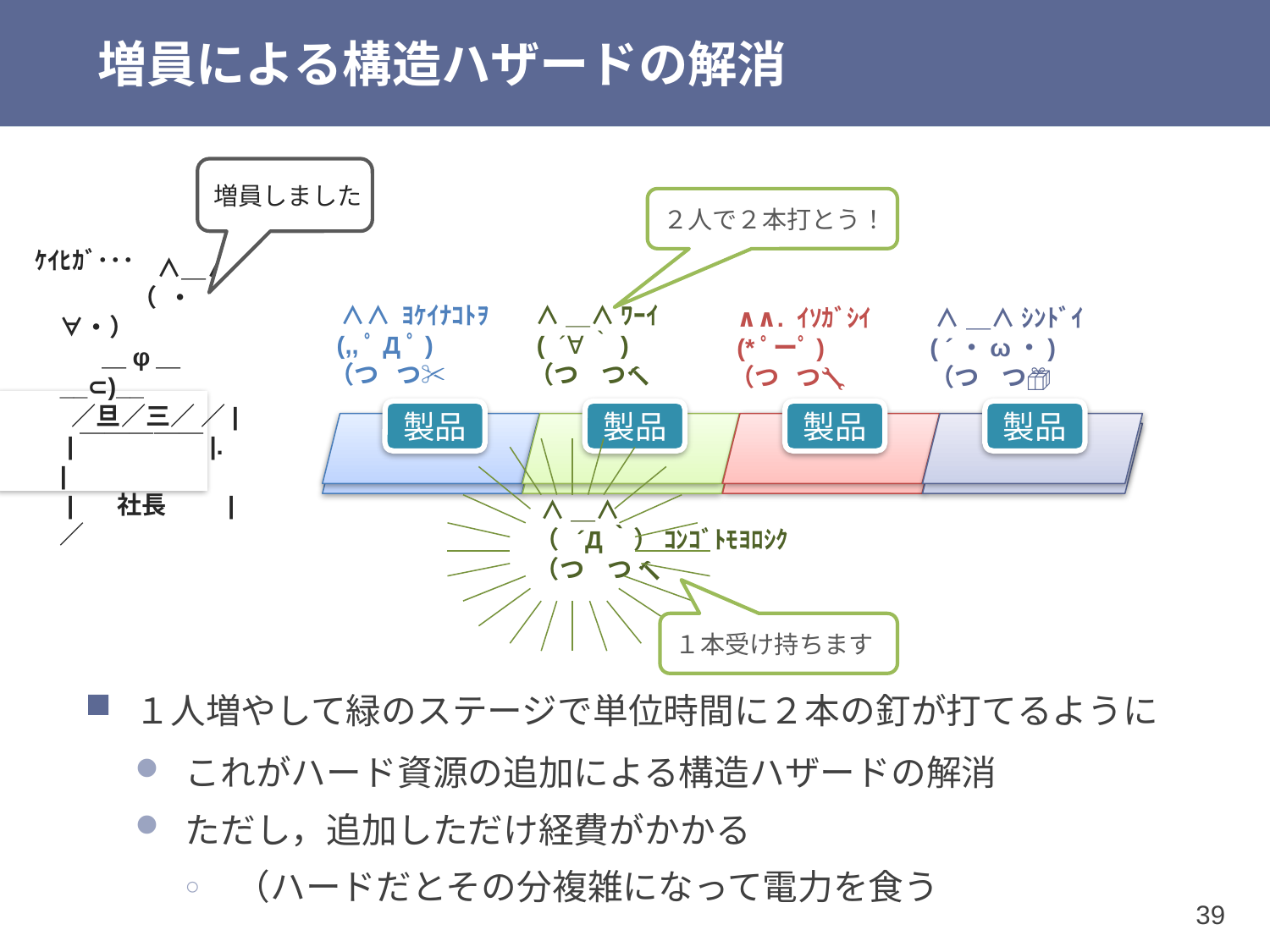

# 増員による構造ハザードの解消
増員しました
２人で２本打とう！
ｹｲﾋｶﾞ･･･
 　 　 　∧＿∧
　 　   （  ・∀・）
 　 ＿φ＿__⊂)__
 ／旦／三／ ／|
 |￣￣￣￣￣|.　|
 | 　 社長 　　|／
  ∧∧ ﾖｹｲﾅｺﾄｦ
 (,,ﾟДﾟ)
（つ   つ✂
 ∧＿∧ ﾜｰｲ
 (  ´∀｀)
（つ    つ🔨
 ∧∧. ｲｿｶﾞｼｲ
 (*ﾟーﾟ)
（つ   つ🔧
 ∧＿∧ ｼﾝﾄﾞｲ
( ´・ω・)
（つ    つ📦

製品
製品
製品
製品

 ∧＿∧
（  ´Д｀） ｺﾝｺﾞﾄﾓﾖﾛｼｸ
（つ    つ 🔨
１本受け持ちます
１人増やして緑のステージで単位時間に２本の釘が打てるように
これがハード資源の追加による構造ハザードの解消
ただし，追加しただけ経費がかかる
（ハードだとその分複雑になって電力を食う